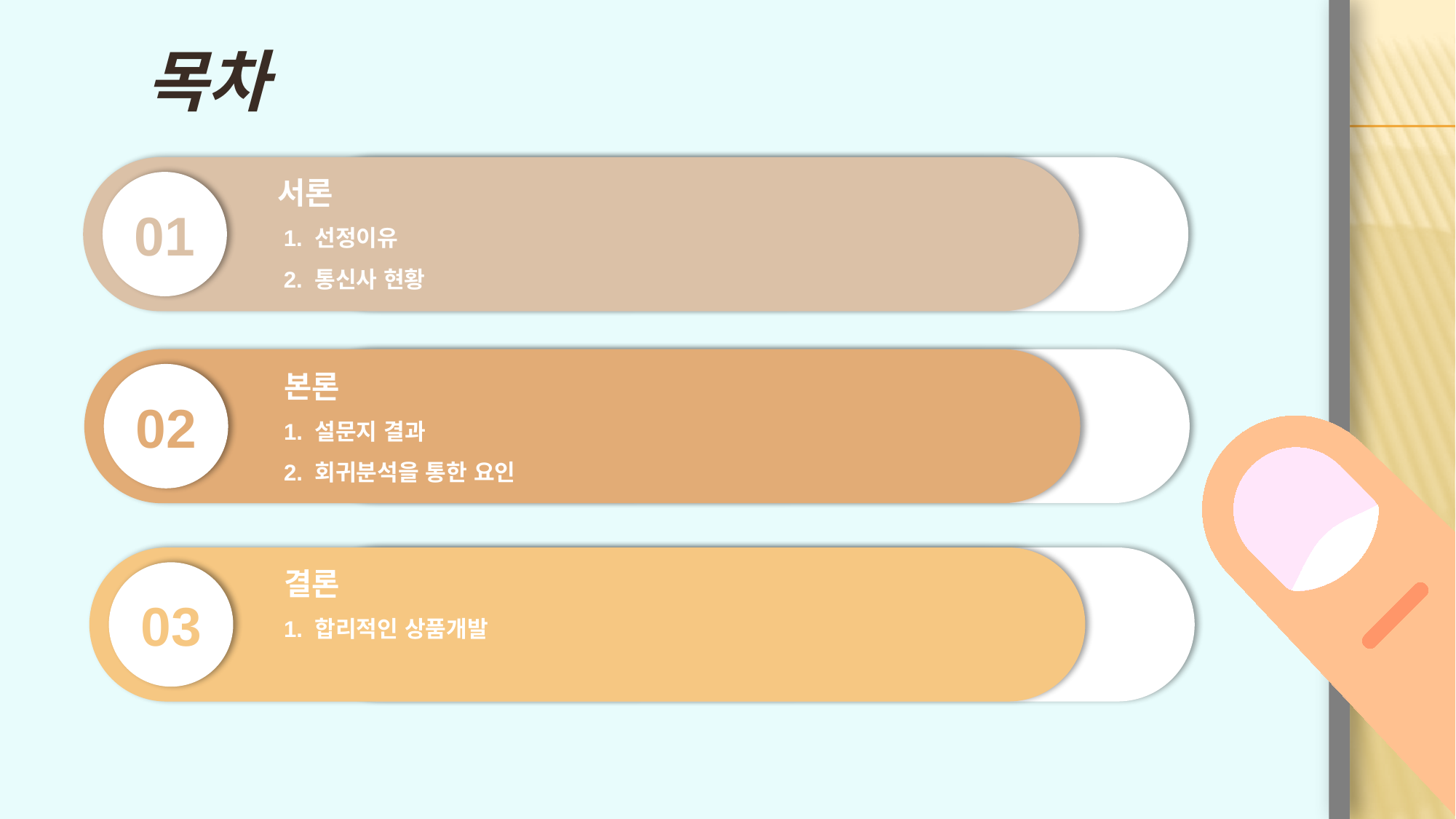

목차
서론
 1. 선정이유
 2. 통신사 현황

01
본론
1. 설문지 결과
2. 회귀분석을 통한 요인

02

결론
1. 합리적인 상품개발

03